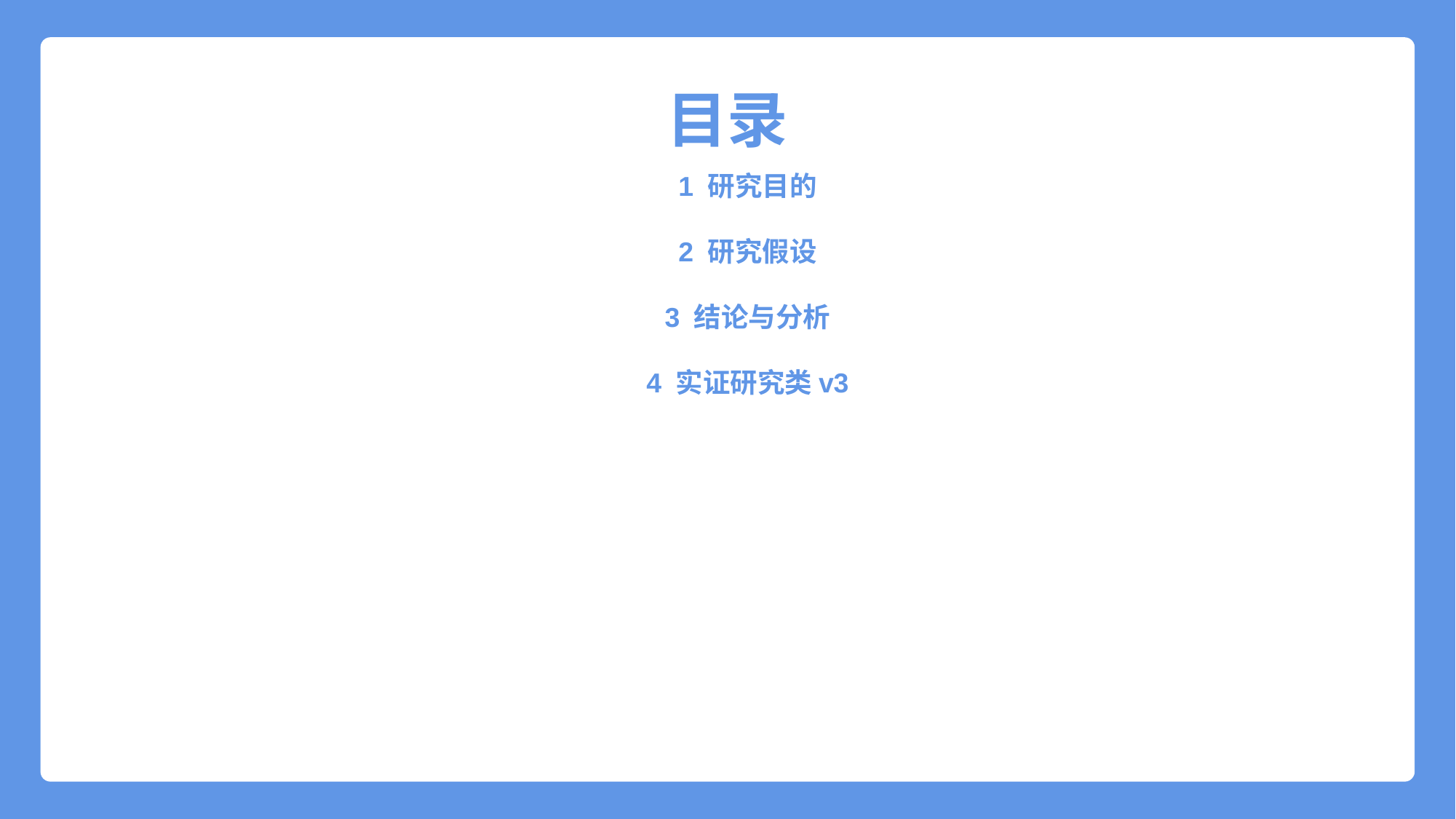

目录
1 研究目的
2 研究假设
01
3 结论与分析
4 实证研究类v3
02
03
04